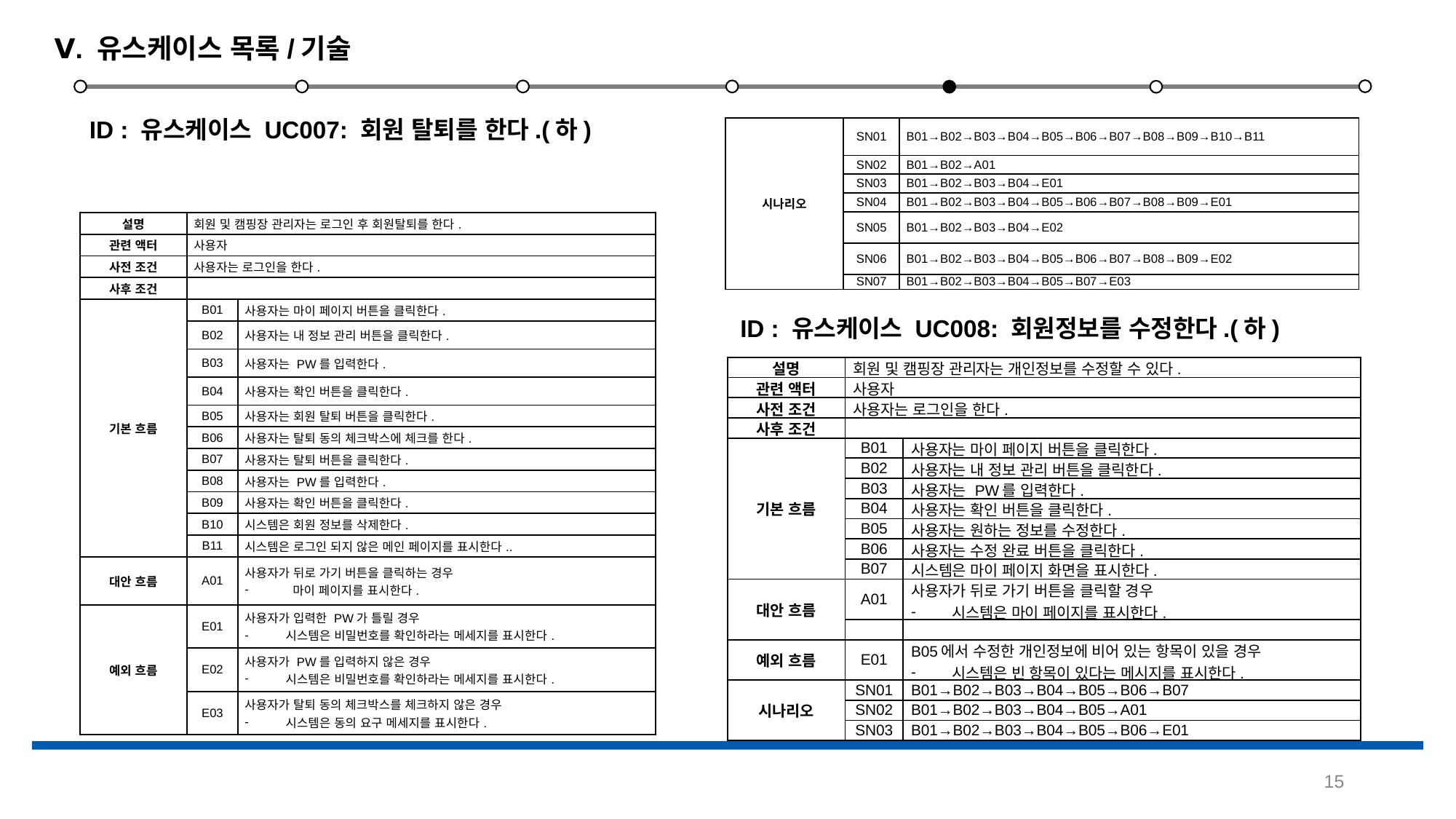

Ⅴ. 유스케이스 목록/기술

ID : 유스케이스 UC007: 회원 탈퇴를 한다.(하)
| 시나리오 | SN01 | B01→B02→B03→B04→B05→B06→B07→B08→B09→B10→B11 |
| --- | --- | --- |
|  | SN02 | B01→B02→A01 |
|  | SN03 | B01→B02→B03→B04→E01 |
|  | SN04 | B01→B02→B03→B04→B05→B06→B07→B08→B09→E01 |
|  | SN05 | B01→B02→B03→B04→E02 |
|  | SN06 | B01→B02→B03→B04→B05→B06→B07→B08→B09→E02 |
|  | SN07 | B01→B02→B03→B04→B05→B07→E03 |
| 설명 | 회원 및 캠핑장 관리자는 로그인 후 회원탈퇴를 한다. |  |
| --- | --- | --- |
| 관련 액터 | 사용자 |  |
| 사전 조건 | 사용자는 로그인을 한다. |  |
| 사후 조건 |  |  |
| 기본 흐름 | B01 | 사용자는 마이 페이지 버튼을 클릭한다. |
|  | B02 | 사용자는 내 정보 관리 버튼을 클릭한다. |
|  | B03 | 사용자는 PW를 입력한다. |
|  | B04 | 사용자는 확인 버튼을 클릭한다. |
|  | B05 | 사용자는 회원 탈퇴 버튼을 클릭한다. |
|  | B06 | 사용자는 탈퇴 동의 체크박스에 체크를 한다. |
|  | B07 | 사용자는 탈퇴 버튼을 클릭한다. |
|  | B08 | 사용자는 PW를 입력한다. |
|  | B09 | 사용자는 확인 버튼을 클릭한다. |
|  | B10 | 시스템은 회원 정보를 삭제한다. |
|  | B11 | 시스템은 로그인 되지 않은 메인 페이지를 표시한다.. |
| 대안 흐름 | A01 | 사용자가 뒤로 가기 버튼을 클릭하는 경우 마이 페이지를 표시한다. |
| 예외 흐름 | E01 | 사용자가 입력한 PW가 틀릴 경우 시스템은 비밀번호를 확인하라는 메세지를 표시한다. |
|  | E02 | 사용자가 PW를 입력하지 않은 경우 시스템은 비밀번호를 확인하라는 메세지를 표시한다. |
|  | E03 | 사용자가 탈퇴 동의 체크박스를 체크하지 않은 경우 시스템은 동의 요구 메세지를 표시한다. |
ID : 유스케이스 UC008: 회원정보를 수정한다.(하)
| 설명 | 회원 및 캠핑장 관리자는 개인정보를 수정할 수 있다. |  |
| --- | --- | --- |
| 관련 액터 | 사용자 |  |
| 사전 조건 | 사용자는 로그인을 한다. |  |
| 사후 조건 |  |  |
| 기본 흐름 | B01 | 사용자는 마이 페이지 버튼을 클릭한다. |
|  | B02 | 사용자는 내 정보 관리 버튼을 클릭한다. |
|  | B03 | 사용자는 PW를 입력한다. |
|  | B04 | 사용자는 확인 버튼을 클릭한다. |
|  | B05 | 사용자는 원하는 정보를 수정한다. |
|  | B06 | 사용자는 수정 완료 버튼을 클릭한다. |
|  | B07 | 시스템은 마이 페이지 화면을 표시한다. |
| 대안 흐름 | A01 | 사용자가 뒤로 가기 버튼을 클릭할 경우 시스템은 마이 페이지를 표시한다. |
|  |  |  |
| 예외 흐름 | E01 | B05에서 수정한 개인정보에 비어 있는 항목이 있을 경우 시스템은 빈 항목이 있다는 메시지를 표시한다. |
| 시나리오 | SN01 | B01→B02→B03→B04→B05→B06→B07 |
|  | SN02 | B01→B02→B03→B04→B05→A01 |
|  | SN03 | B01→B02→B03→B04→B05→B06→E01 |

15